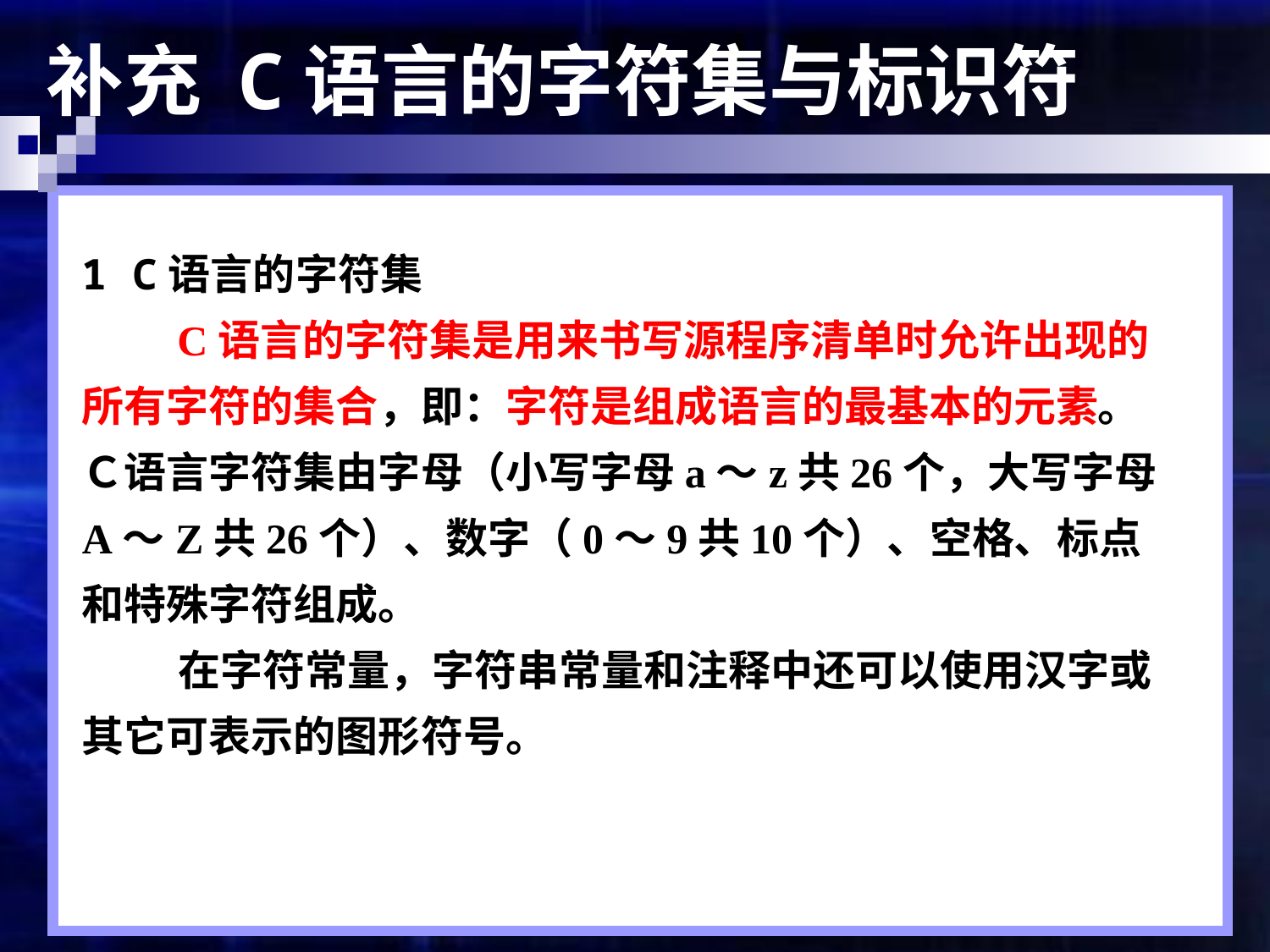

# 补充 C语言的字符集与标识符
1 C语言的字符集
         C语言的字符集是用来书写源程序清单时允许出现的所有字符的集合，即：字符是组成语言的最基本的元素。Ｃ语言字符集由字母（小写字母a～z共26个，大写字母A～Z共26个）、数字（0～9共10个）、空格、标点和特殊字符组成。
         在字符常量，字符串常量和注释中还可以使用汉字或其它可表示的图形符号。